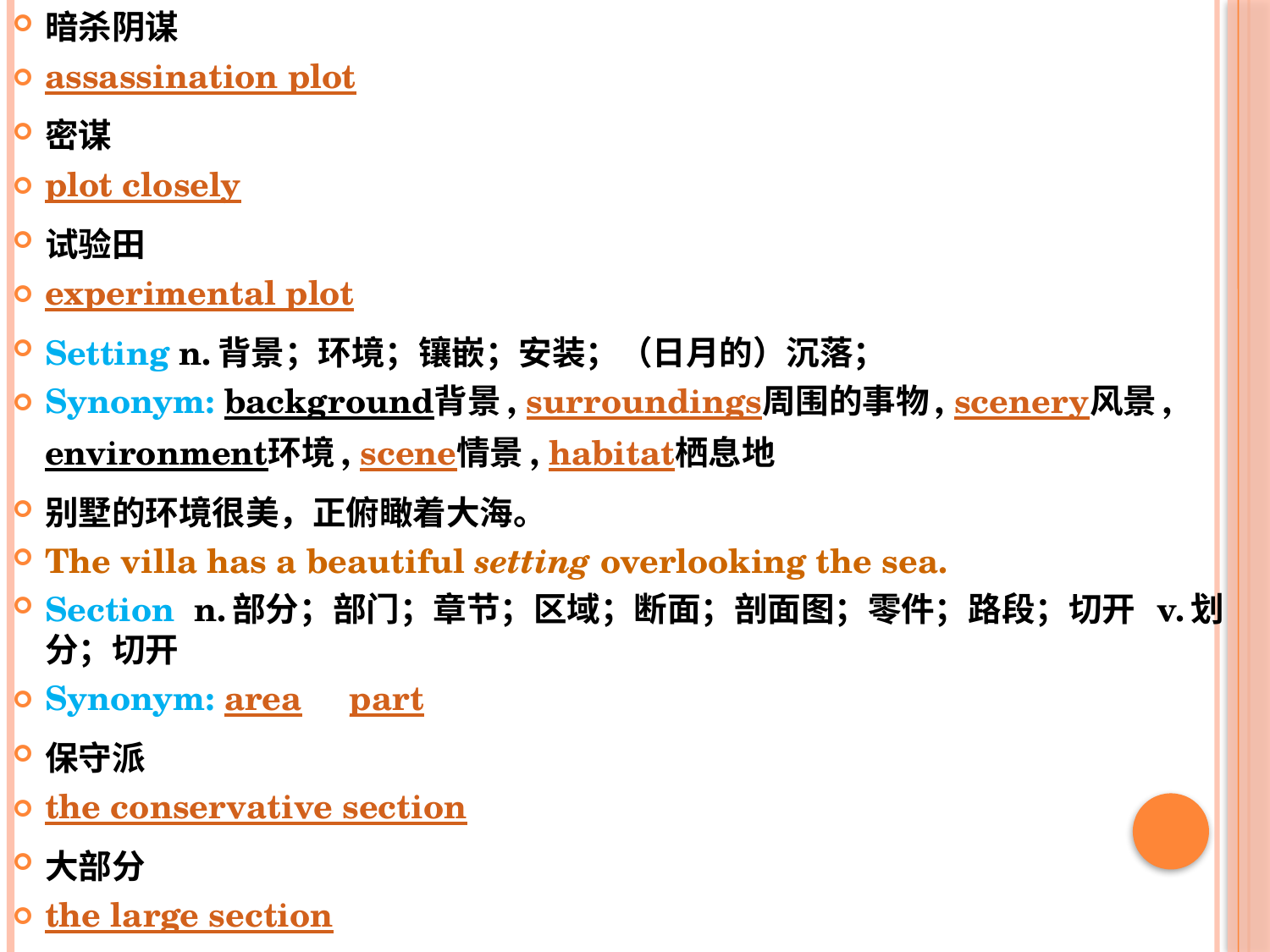

暗杀阴谋
assassination plot
密谋
plot closely
试验田
experimental plot
Setting n.背景；环境；镶嵌；安装；（日月的）沉落；
Synonym: background背景, surroundings周围的事物, scenery风景, environment环境, scene情景, habitat栖息地
别墅的环境很美，正俯瞰着大海。
The villa has a beautiful setting overlooking the sea.
Section  n.部分；部门；章节；区域；断面；剖面图；零件；路段；切开  v.划分；切开
Synonym: area　 part
保守派
the conservative section
大部分
the large section